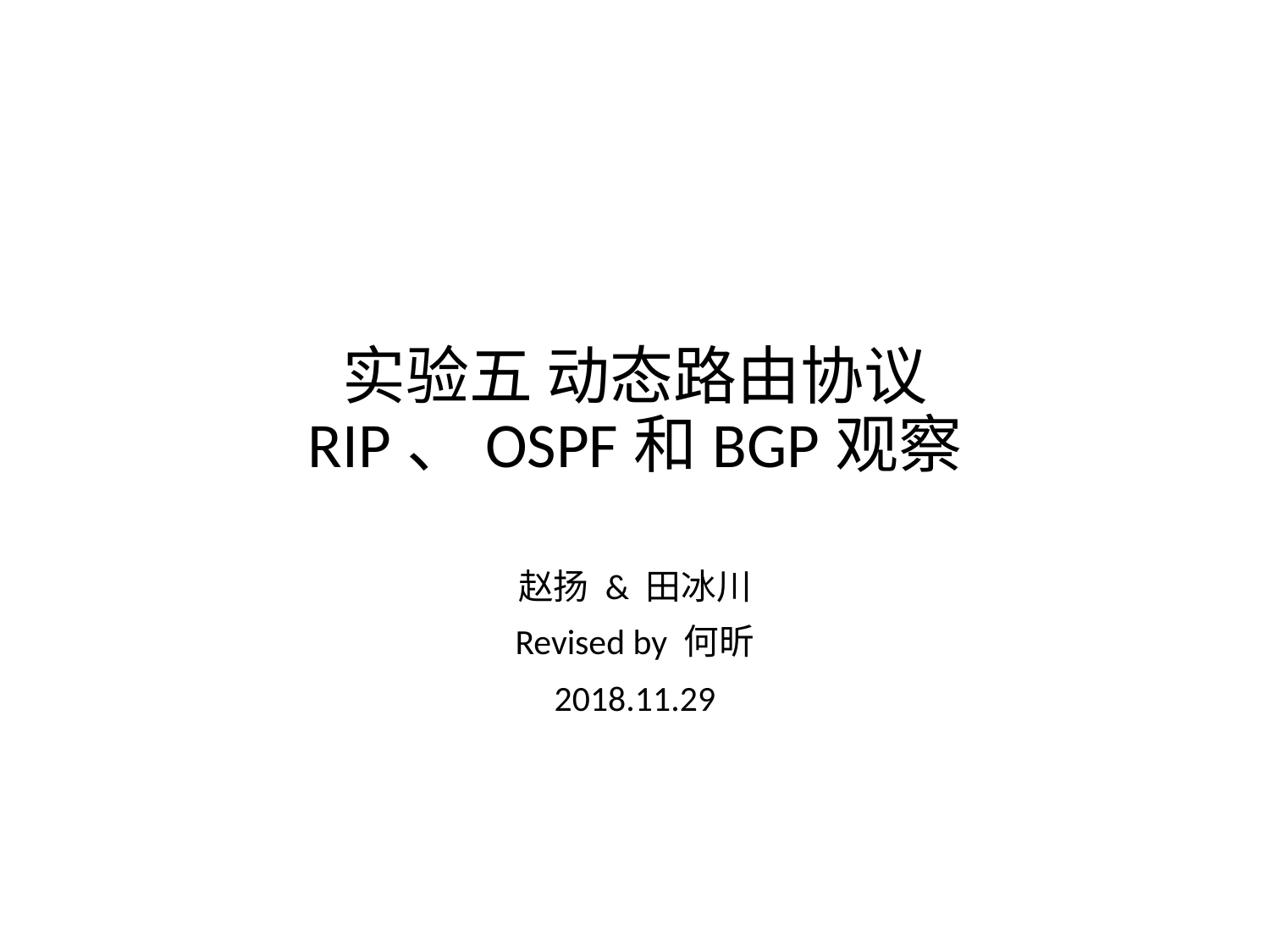

# 实验五 动态路由协议 RIP、OSPF和BGP观察

赵扬 & 田冰川
Revised by 何昕
2018.11.29